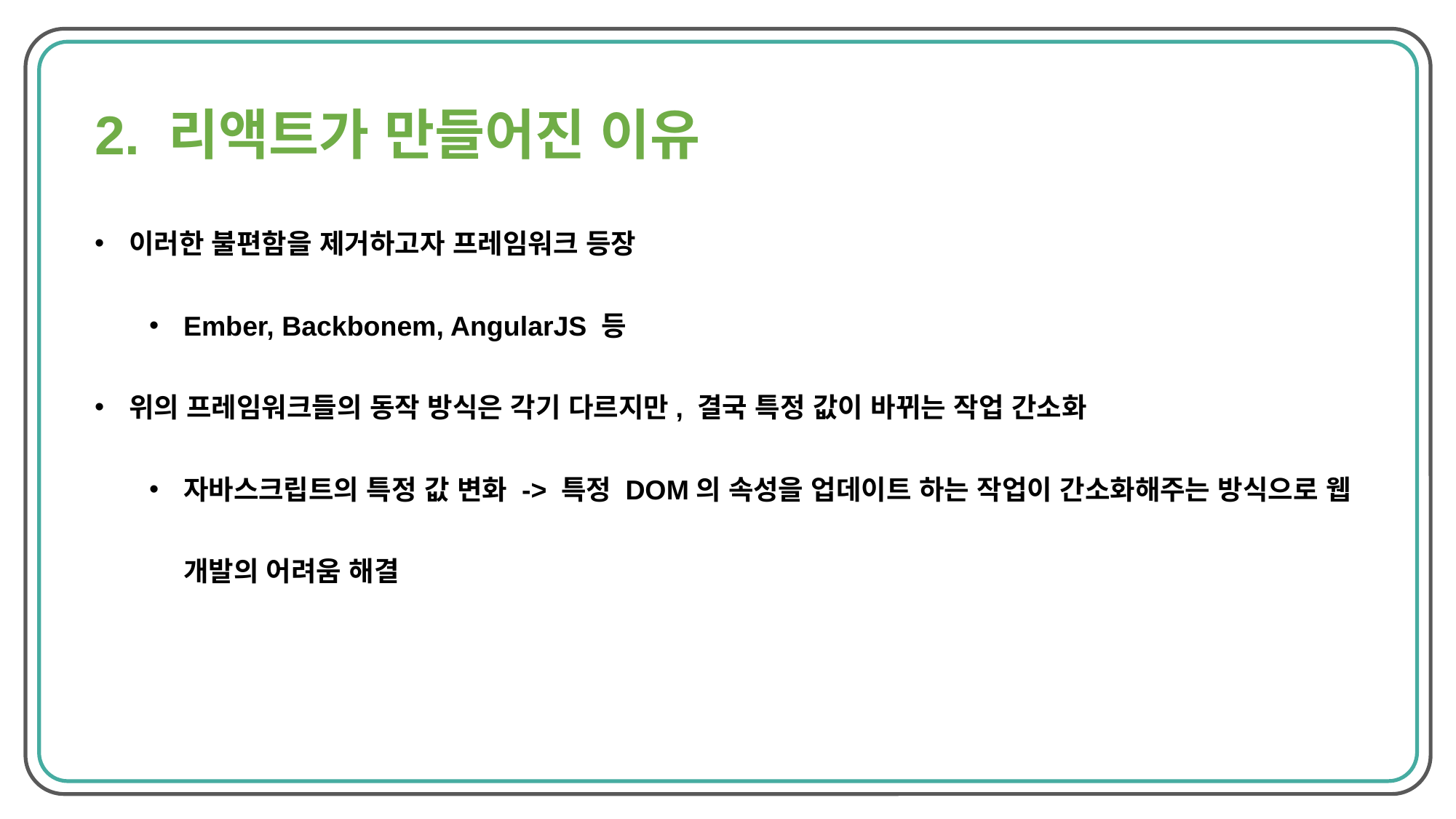

2. 리액트가 만들어진 이유
이러한 불편함을 제거하고자 프레임워크 등장
Ember, Backbonem, AngularJS 등
위의 프레임워크들의 동작 방식은 각기 다르지만, 결국 특정 값이 바뀌는 작업 간소화
자바스크립트의 특정 값 변화 -> 특정 DOM의 속성을 업데이트 하는 작업이 간소화해주는 방식으로 웹 개발의 어려움 해결